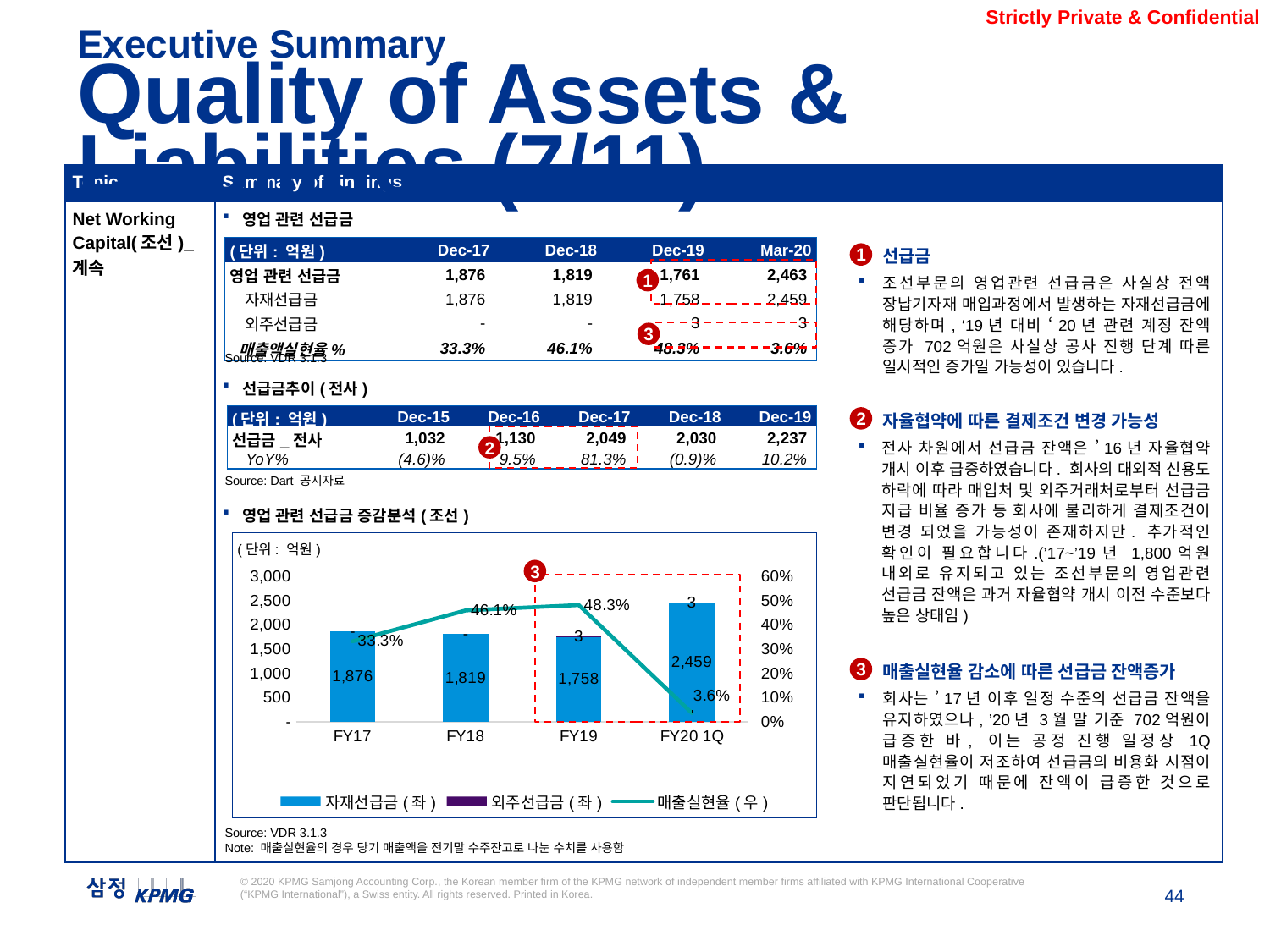

Executive Summary
Quality of Assets & Liabilities (7/11)
| Topic | Summary of Findings |
| --- | --- |
| Net Working Capital(조선)\_계속 | 영업 관련 선급금 선급금추이(전사) 영업 관련 선급금 증감분석(조선) |
선급금
조선부문의 영업관련 선급금은 사실상 전액 장납기자재 매입과정에서 발생하는 자재선급금에 해당하며, ‘19년 대비 ‘20년 관련 계정 잔액 증가 702억원은 사실상 공사 진행 단계 따른 일시적인 증가일 가능성이 있습니다.

자율협약에 따른 결제조건 변경 가능성
전사 차원에서 선급금 잔액은 ’16년 자율협약 개시 이후 급증하였습니다. 회사의 대외적 신용도 하락에 따라 매입처 및 외주거래처로부터 선급금 지급 비율 증가 등 회사에 불리하게 결제조건이 변경 되었을 가능성이 존재하지만. 추가적인 확인이 필요합니다.(’17~’19년 1,800억원 내외로 유지되고 있는 조선부문의 영업관련 선급금 잔액은 과거 자율협약 개시 이전 수준보다 높은 상태임)

매출실현율 감소에 따른 선급금 잔액증가
회사는 ’17년 이후 일정 수준의 선급금 잔액을 유지하였으나, ’20년 3월 말 기준 702억원이 급증한 바, 이는 공정 진행 일정상 1Q 매출실현율이 저조하여 선급금의 비용화 시점이 지연되었기 때문에 잔액이 급증한 것으로 판단됩니다.

| (단위: 억원) | Dec-17 | Dec-18 | Dec-19 | Mar-20 |
| --- | --- | --- | --- | --- |
| 영업 관련 선급금 | 1,876 | 1,819 | 1,761 | 2,463 |
| 자재선급금 | 1,876 | 1,819 | 1,758 | 2,459 |
| 외주선급금 | - | - | 3 | 3 |
| 매출액실현율% | 33.3% | 46.1% | 48.3% | 3.6% |
1

1
3

Source: VDR 3.1.3
| (단위: 억원) | Dec-15 | Dec-16 | Dec-17 | Dec-18 | Dec-19 |
| --- | --- | --- | --- | --- | --- |
| 선급금\_전사 | 1,032 | 1,130 | 2,049 | 2,030 | 2,237 |
| YoY% | (4.6)% | 9.5% | 81.3% | (0.9)% | 10.2% |
2

2
Source: Dart 공시자료

### Chart

| Category | 자재선급금(좌) | 외주선급금(좌) | 매출실현율(우) |
|---|---|---|---|
| FY17 | 1876.32078721 | 0.0 | 0.333 |
| FY18 | 1818.52021109 | 0.0 | 0.461 |
| FY19 | 1758.44091095 | 2.7196 | 0.483 |
| FY20 1Q | 2459.47635529 | 3.2 | 0.036 |
(단위: 억원)
3

3
Source: VDR 3.1.3
Note: 매출실현율의 경우 당기 매출액을 전기말 수주잔고로 나눈 수치를 사용함